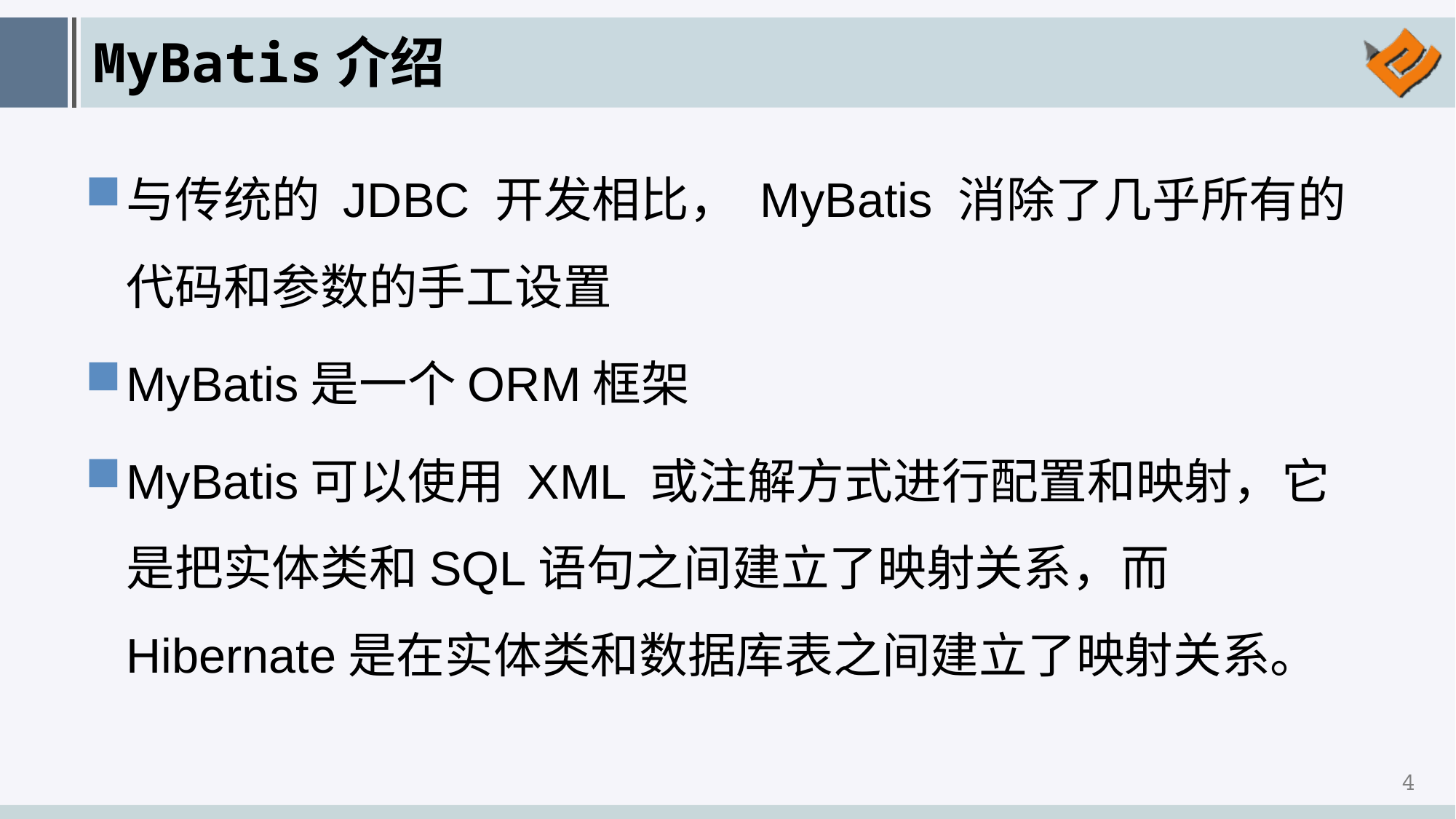

# MyBatis介绍
与传统的 JDBC 开发相比， MyBatis 消除了几乎所有的代码和参数的手工设置
MyBatis是一个ORM框架
MyBatis可以使用 XML 或注解方式进行配置和映射，它是把实体类和SQL语句之间建立了映射关系，而Hibernate是在实体类和数据库表之间建立了映射关系。